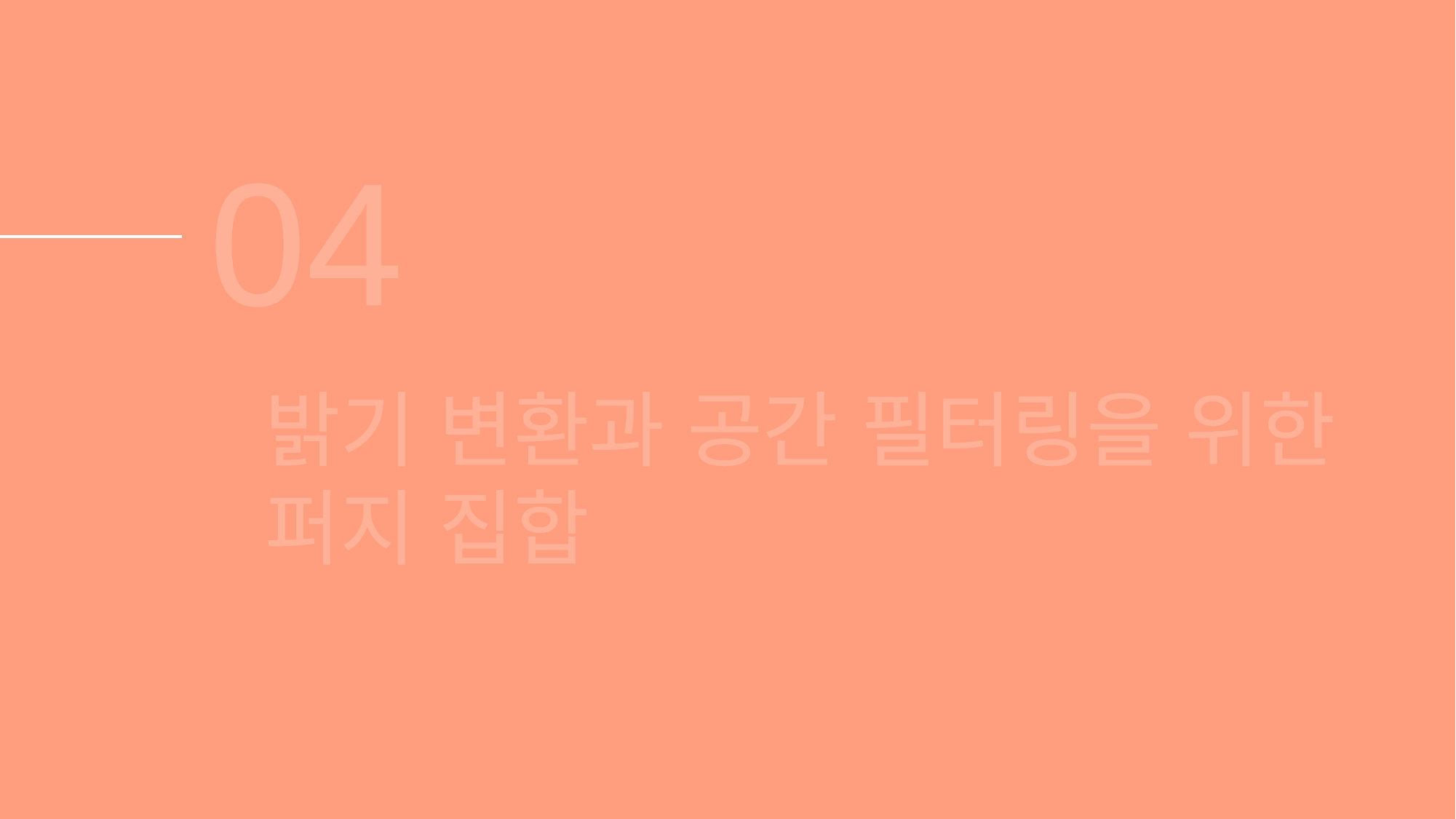

04
밝기 변환과 공간 필터링을 위한
퍼지 집합